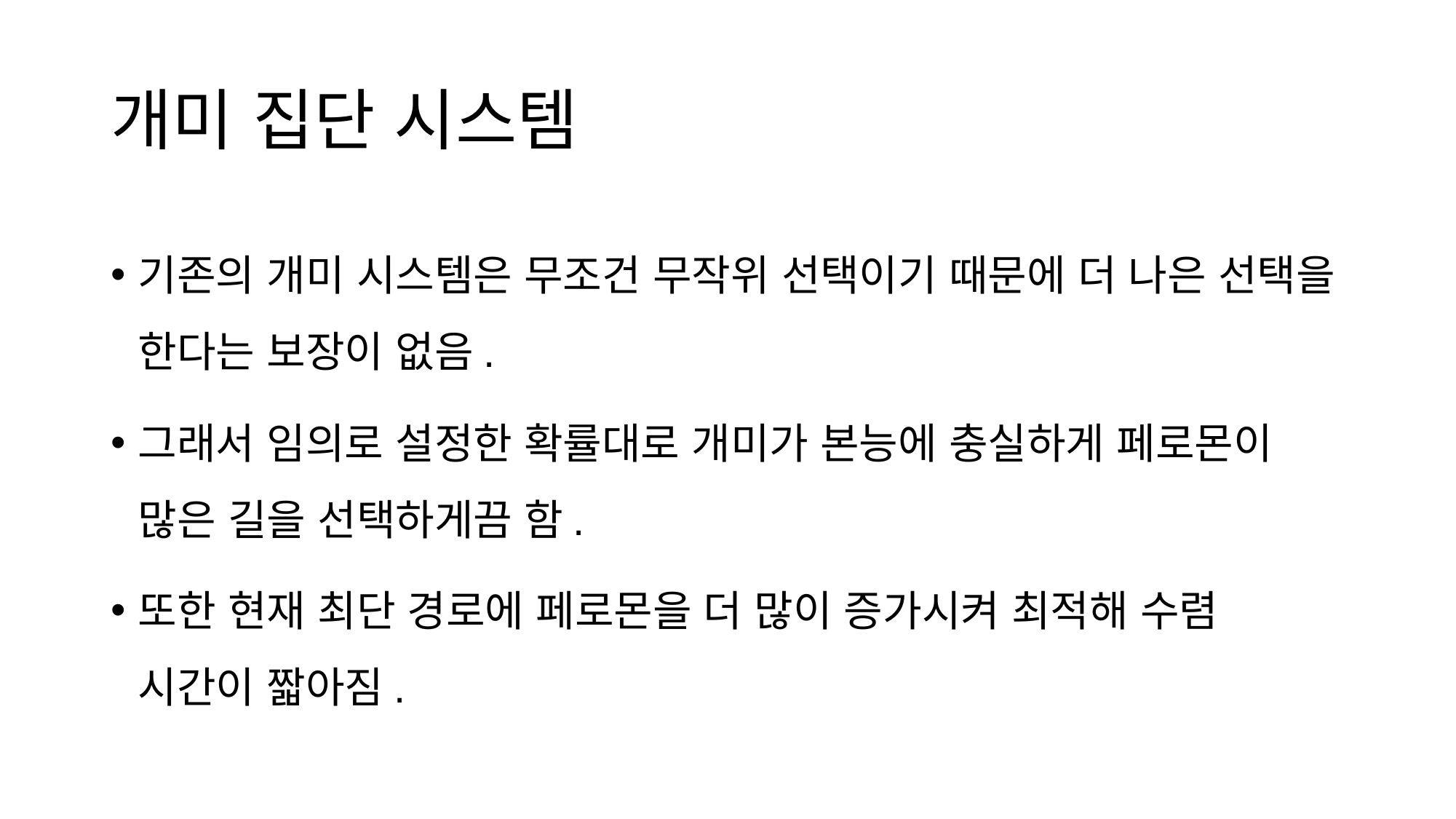

# 개미 집단 시스템
기존의 개미 시스템은 무조건 무작위 선택이기 때문에 더 나은 선택을 한다는 보장이 없음.
그래서 임의로 설정한 확률대로 개미가 본능에 충실하게 페로몬이 많은 길을 선택하게끔 함.
또한 현재 최단 경로에 페로몬을 더 많이 증가시켜 최적해 수렴 시간이 짧아짐.